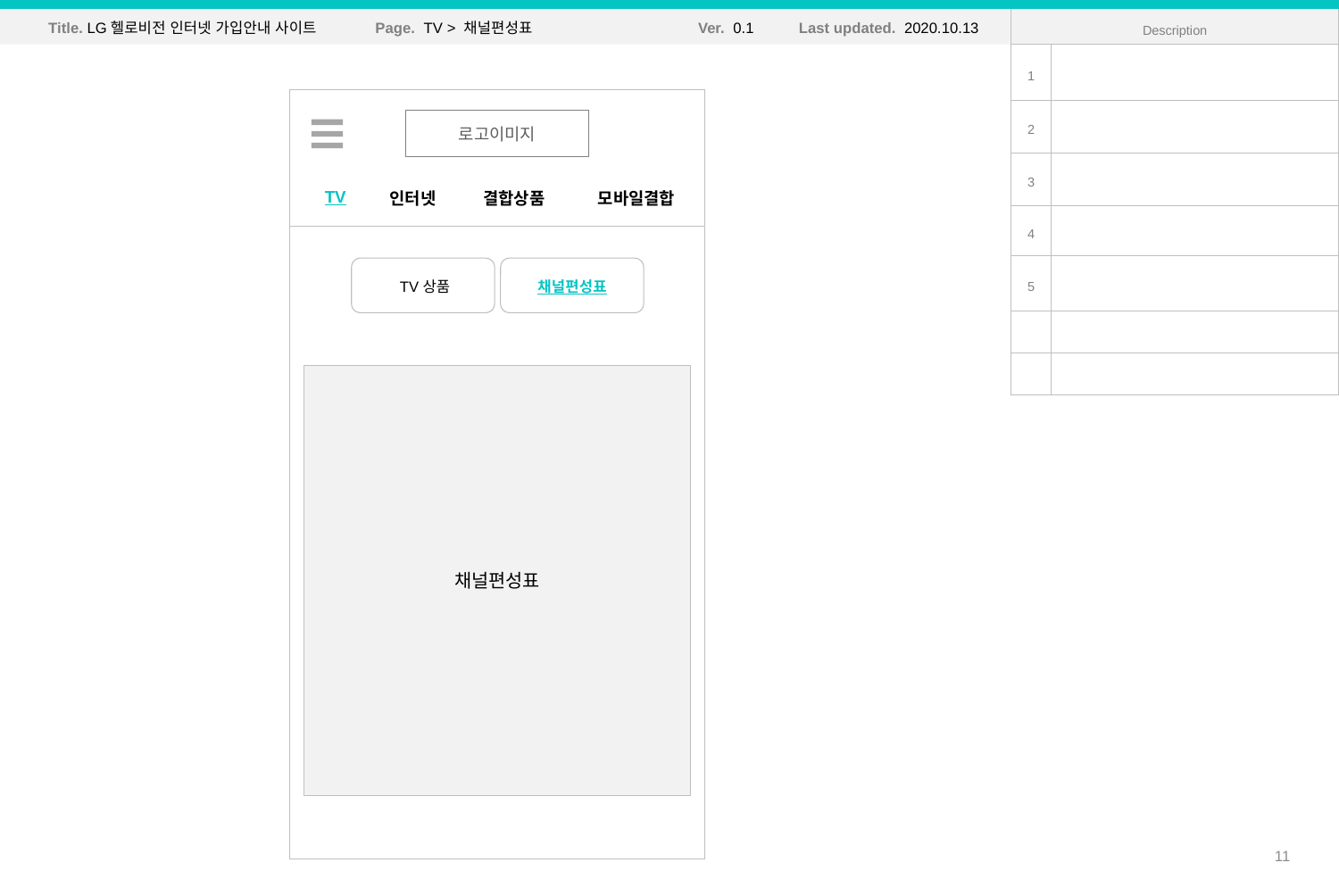

Title. LG헬로비전 인터넷 가입안내 사이트
Page.  TV > 채널편성표
Ver.  0.1
Last updated.  2020.10.13

| Description |  |
| --- | --- |
| 1 |  |
| 2 |  |
| 3 |  |
| 4 |  |
| 5 |  |
|  |  |
|  |  |

로고이미지

TV
인터넷
결합상품
모바일결합

TV상품

채널편성표
채널편성표
11